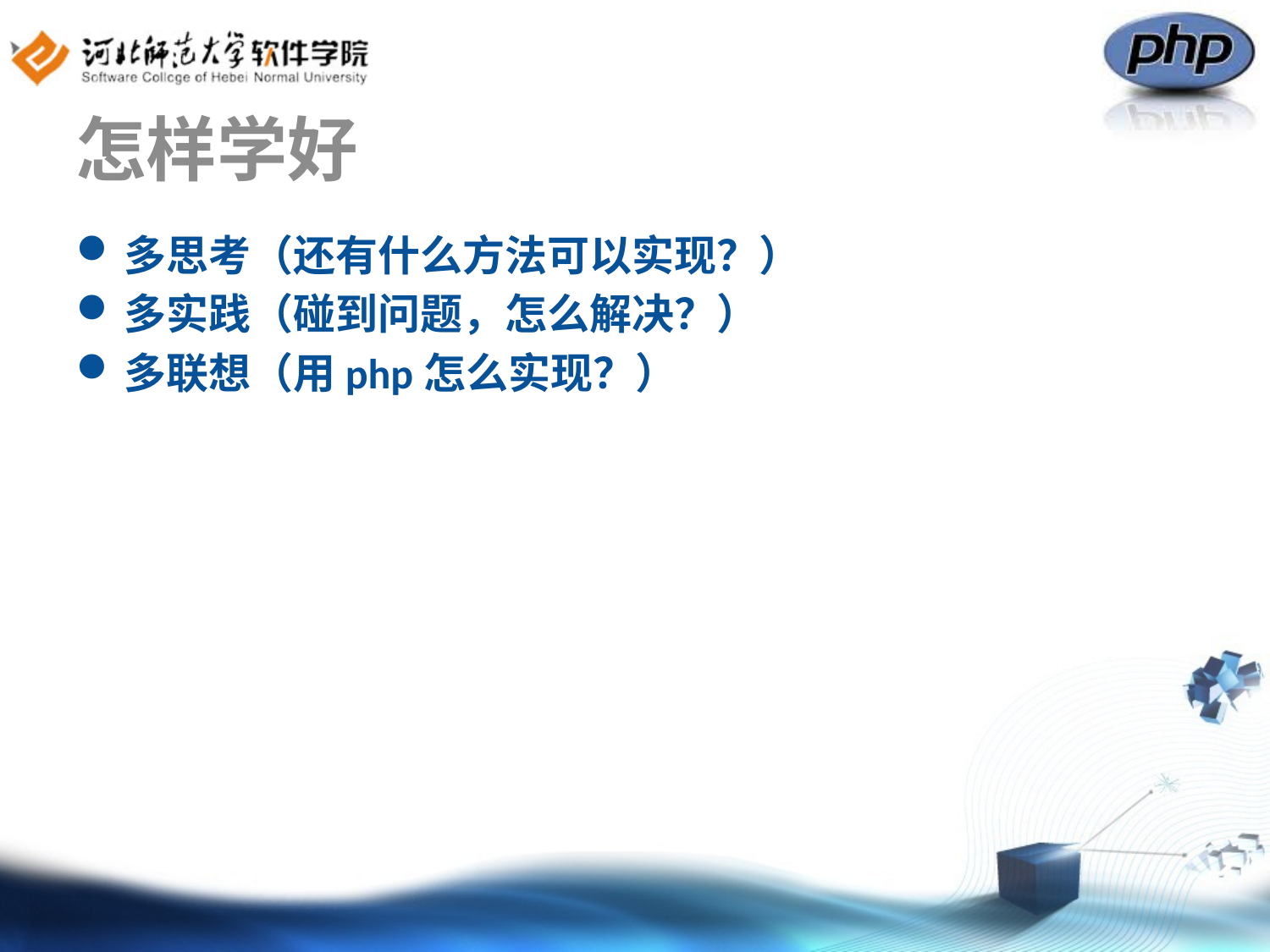

# 怎样学好
多思考（还有什么方法可以实现？）
多实践（碰到问题，怎么解决？）
多联想（用php怎么实现？）